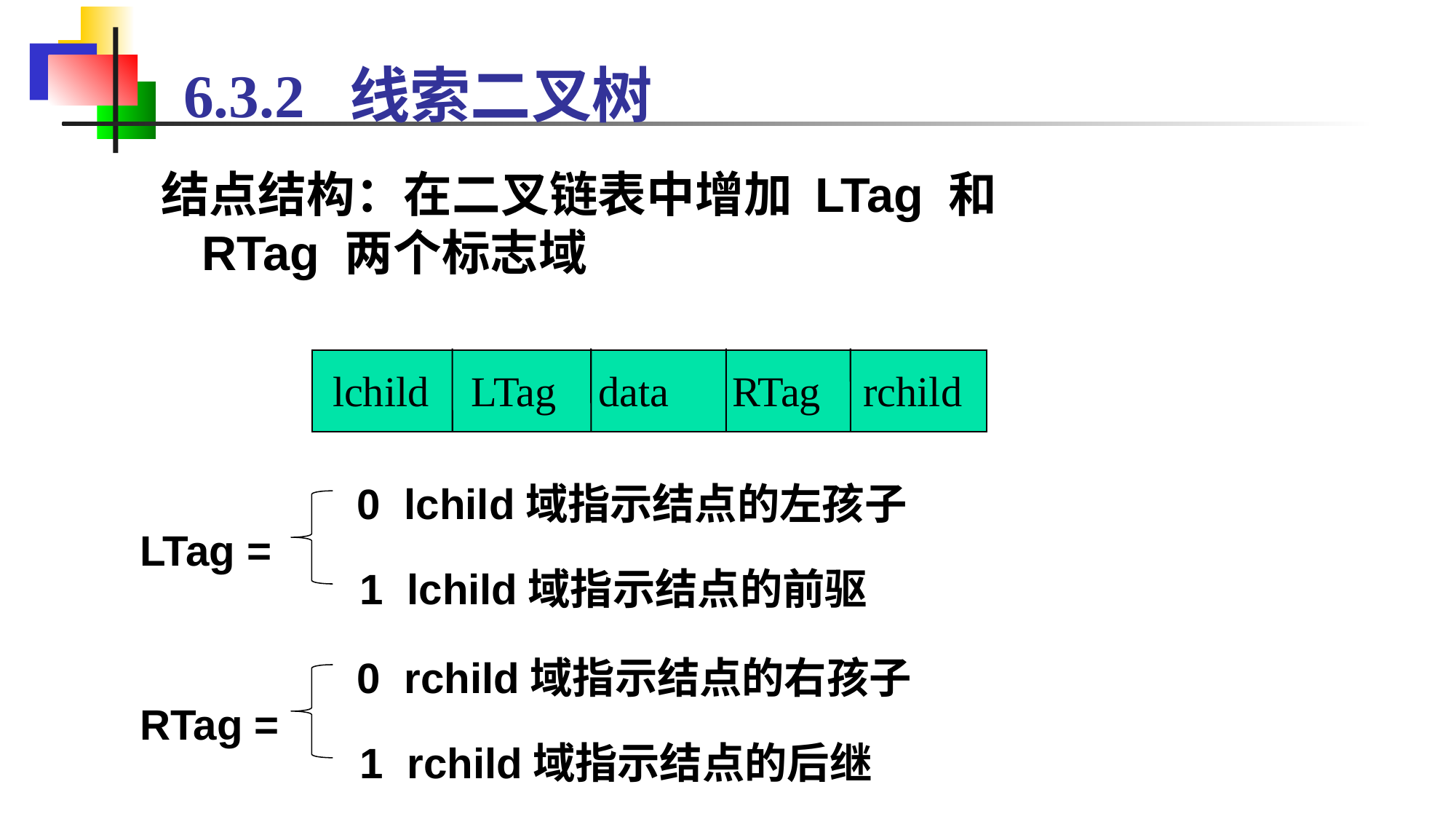

6.3.2  线索二叉树
结点结构：在二叉链表中增加 LTag 和 RTag 两个标志域

 lchild    LTag    data      RTag    rchild
0  lchild域指示结点的左孩子

LTag =
1  lchild域指示结点的前驱
0  rchild域指示结点的右孩子

RTag =
1  rchild域指示结点的后继